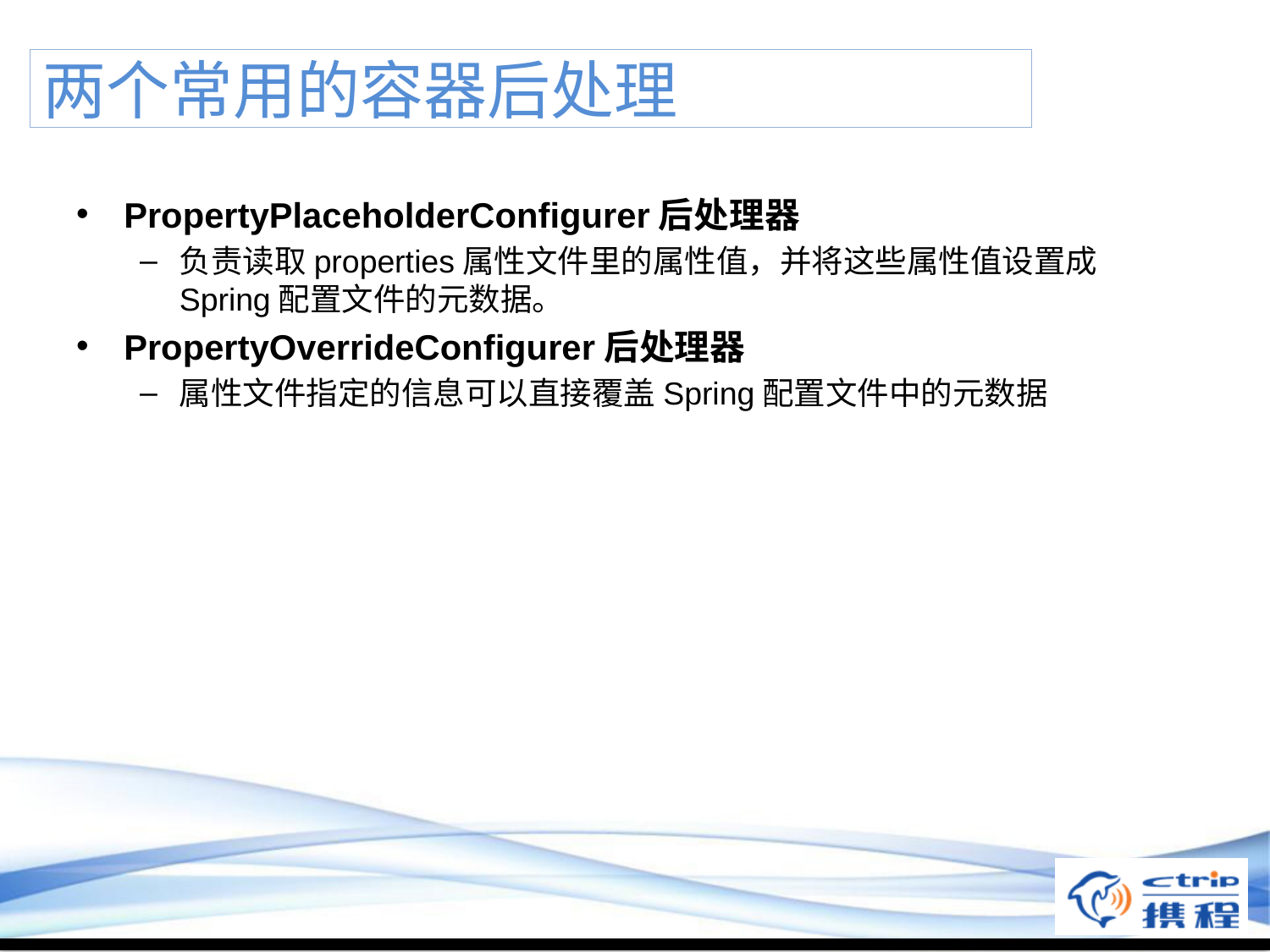

# 两个常用的容器后处理
PropertyPlaceholderConfigurer后处理器
负责读取properties属性文件里的属性值，并将这些属性值设置成Spring配置文件的元数据。
PropertyOverrideConfigurer后处理器
属性文件指定的信息可以直接覆盖Spring配置文件中的元数据